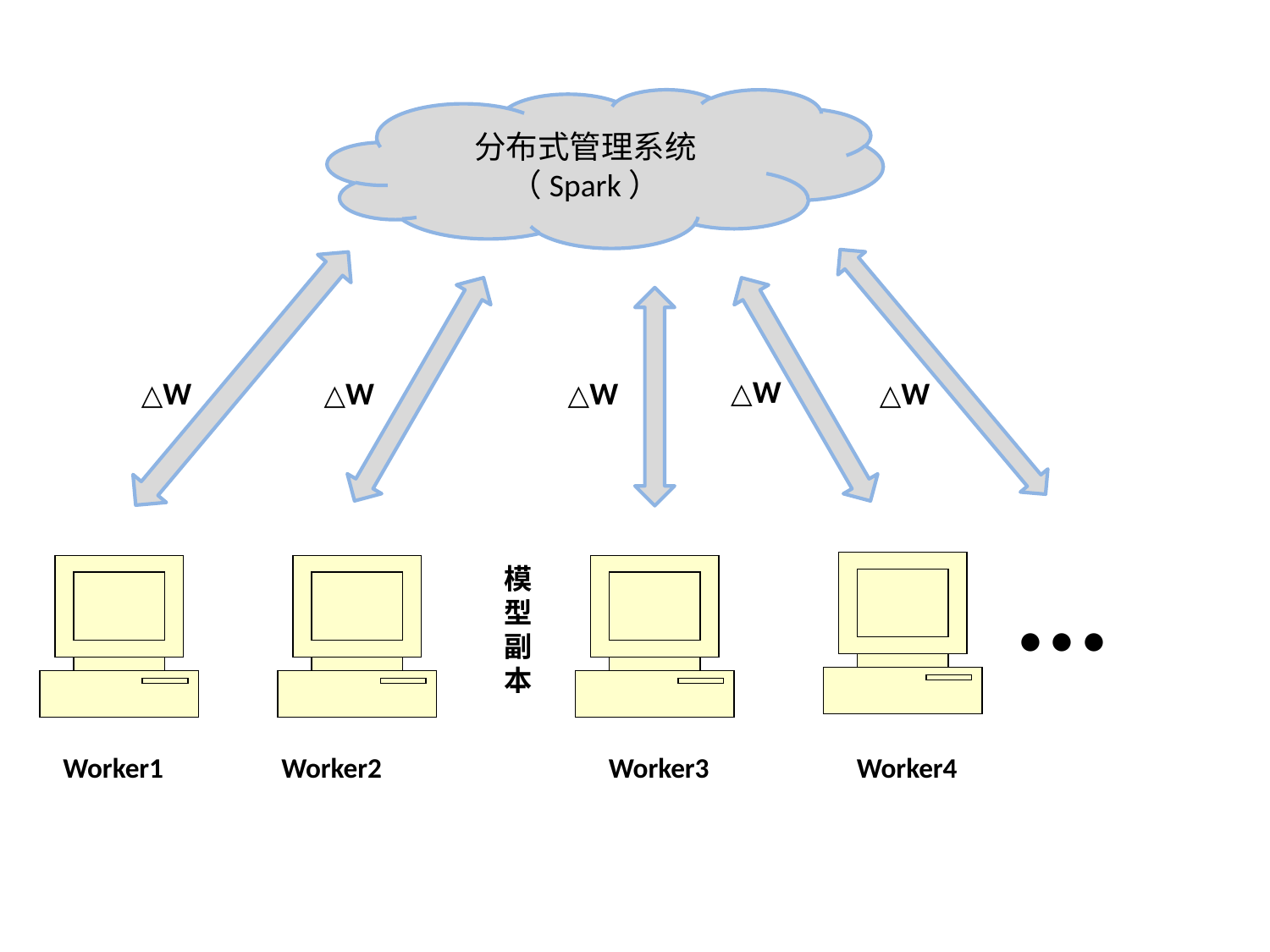

分布式管理系统（Spark）

△W
△W
△W
△W
△W
···

模
型
副
本

Worker1
Worker2
Worker3
Worker4